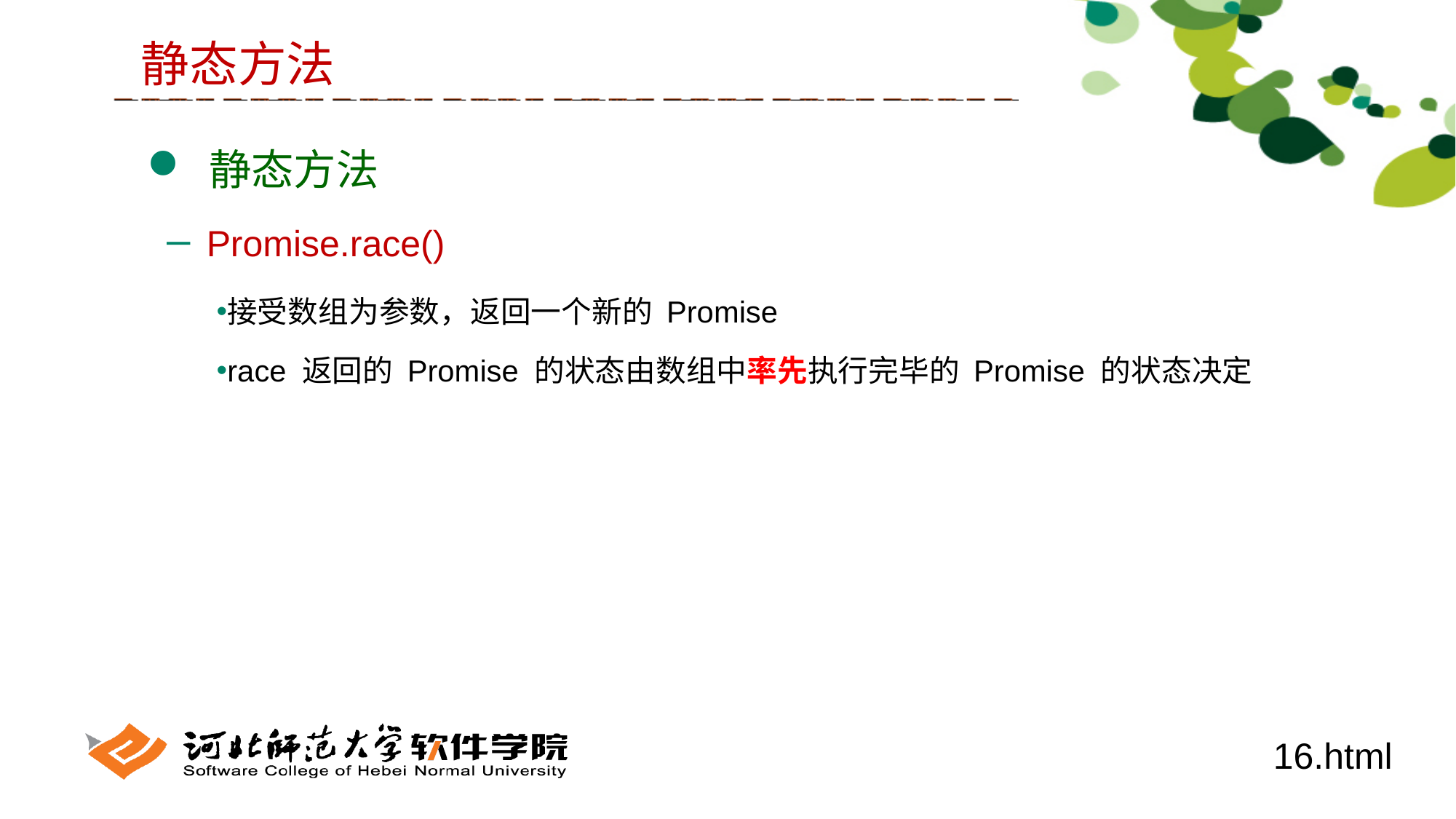

静态方法

 静态方法
 Promise.race()
接受数组为参数，返回一个新的 Promise
race 返回的 Promise 的状态由数组中率先执行完毕的 Promise 的状态决定

16.html